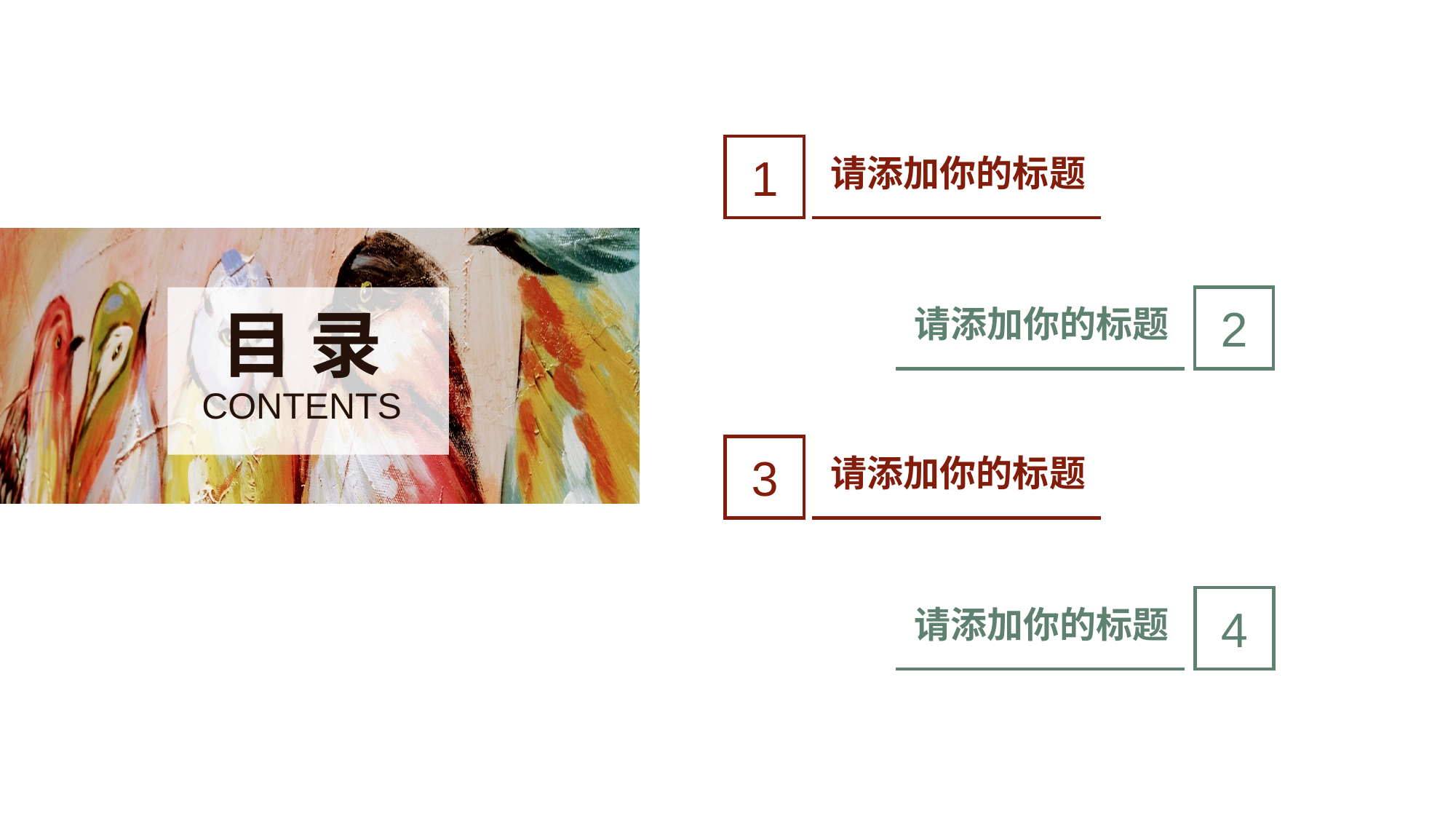

1
请添加你的标题

目 录
2
请添加你的标题
CONTENTS

3
请添加你的标题

4
请添加你的标题